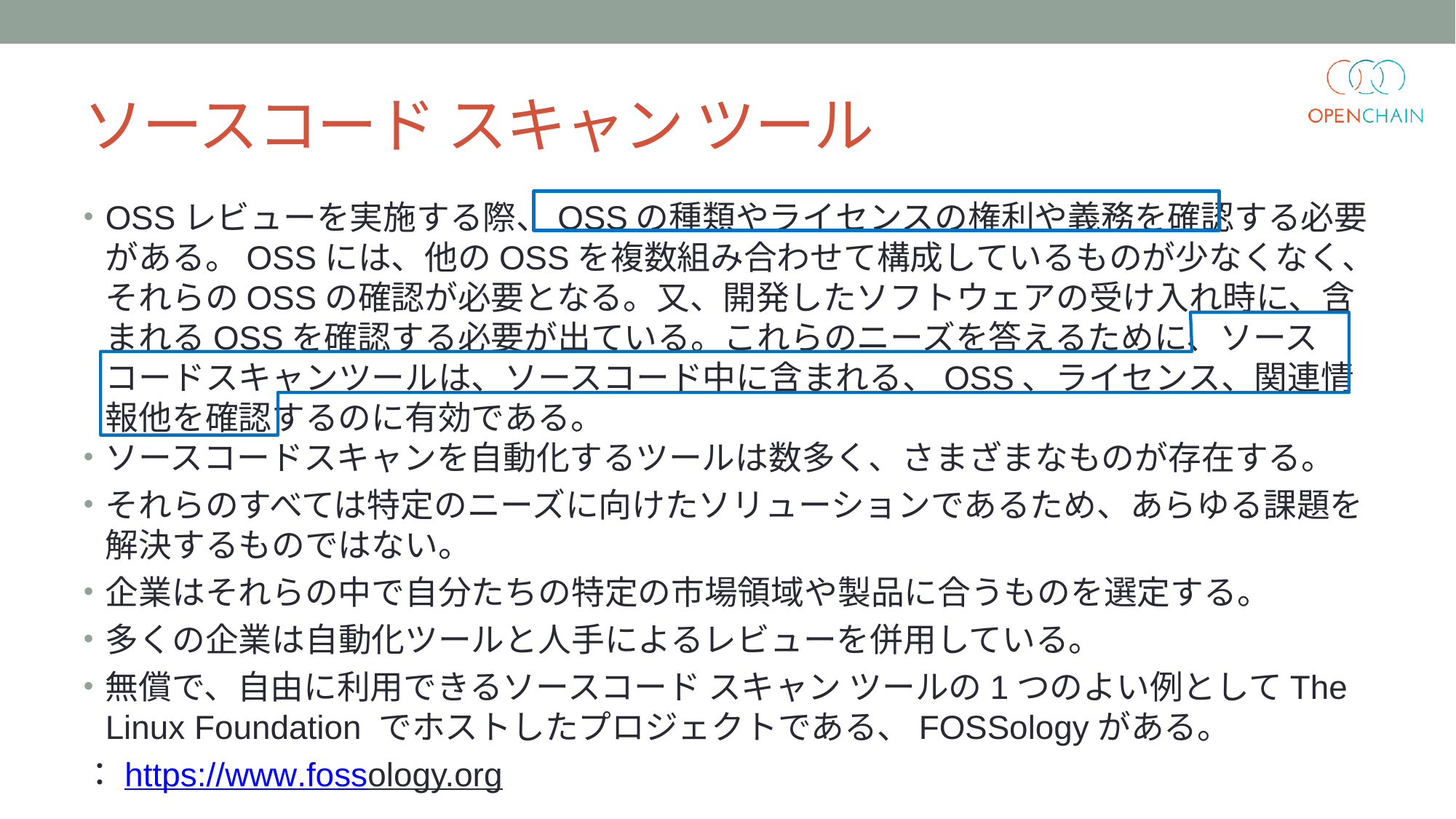

# ソースコード スキャン ツール
OSSレビューを実施する際、OSSの種類やライセンスの権利や義務を確認する必要がある。OSSには、他のOSSを複数組み合わせて構成しているものが少なくなく、それらのOSSの確認が必要となる。又、開発したソフトウェアの受け入れ時に、含まれるOSSを確認する必要が出ている。これらのニーズを答えるために、ソースコードスキャンツールは、ソースコード中に含まれる、OSS、ライセンス、関連情報他を確認するのに有効である。
ソースコードスキャンを自動化するツールは数多く、さまざまなものが存在する。
それらのすべては特定のニーズに向けたソリューションであるため、あらゆる課題を解決するものではない。
企業はそれらの中で自分たちの特定の市場領域や製品に合うものを選定する。
多くの企業は自動化ツールと人手によるレビューを併用している。
無償で、自由に利用できるソースコード スキャン ツールの1つのよい例としてThe Linux Foundation でホストしたプロジェクトである、FOSSologyがある。
：https://www.fossology.org